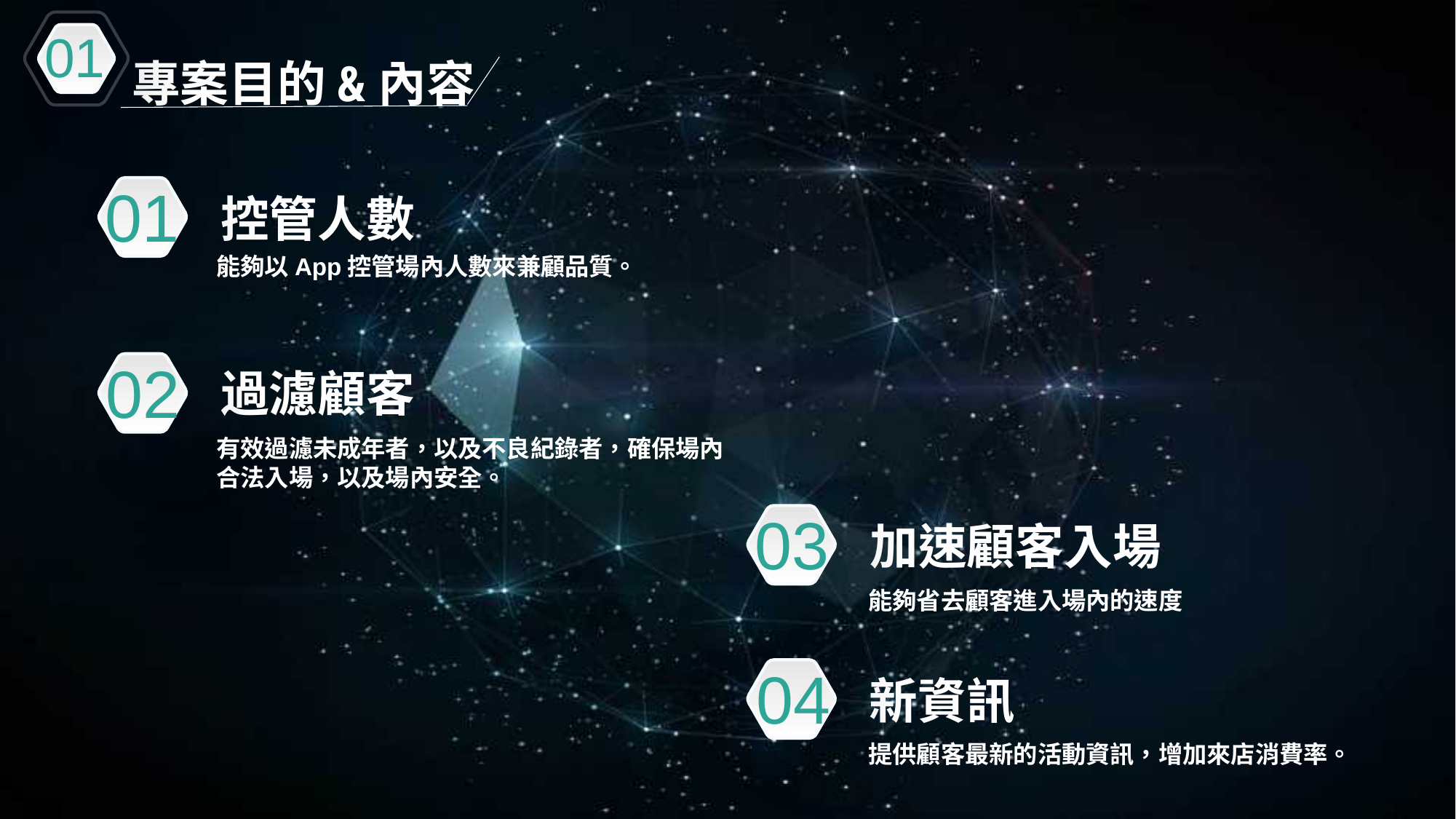

01
專案目的&內容

01

控管人數
能夠以App控管場內人數來兼顧品質。
02

過濾顧客
有效過濾未成年者，以及不良紀錄者，確保場內合法入場，以及場內安全。
03

加速顧客入場
能夠省去顧客進入場內的速度
04

新資訊
提供顧客最新的活動資訊，增加來店消費率。